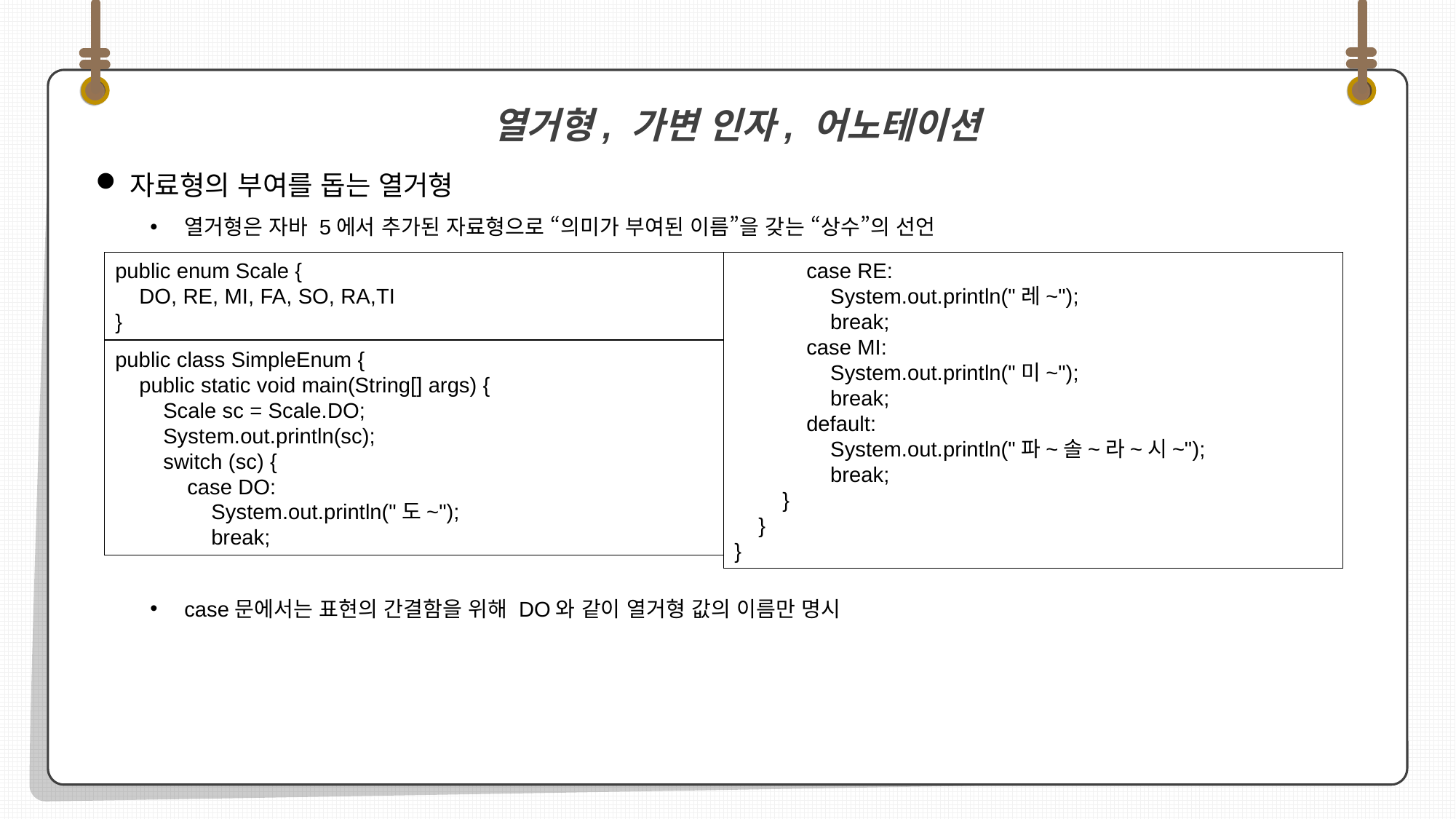

자료형의 부여를 돕는 열거형
열거형은 자바 5에서 추가된 자료형으로 “의미가 부여된 이름”을 갖는 “상수”의 선언

case문에서는 표현의 간결함을 위해 DO와 같이 열거형 값의 이름만 명시
 열거형, 가변 인자, 어노테이션

            case RE:
                System.out.println("레~");
                break;
            case MI:
                System.out.println("미~");
                break;
            default:
                System.out.println("파~솔~라~시~");
                break;
        }
    }
}
public enum Scale {
    DO, RE, MI, FA, SO, RA,TI
}
public class SimpleEnum {
    public static void main(String[] args) {
        Scale sc = Scale.DO;
        System.out.println(sc);
        switch (sc) {
            case DO:
                System.out.println("도~");
                break;